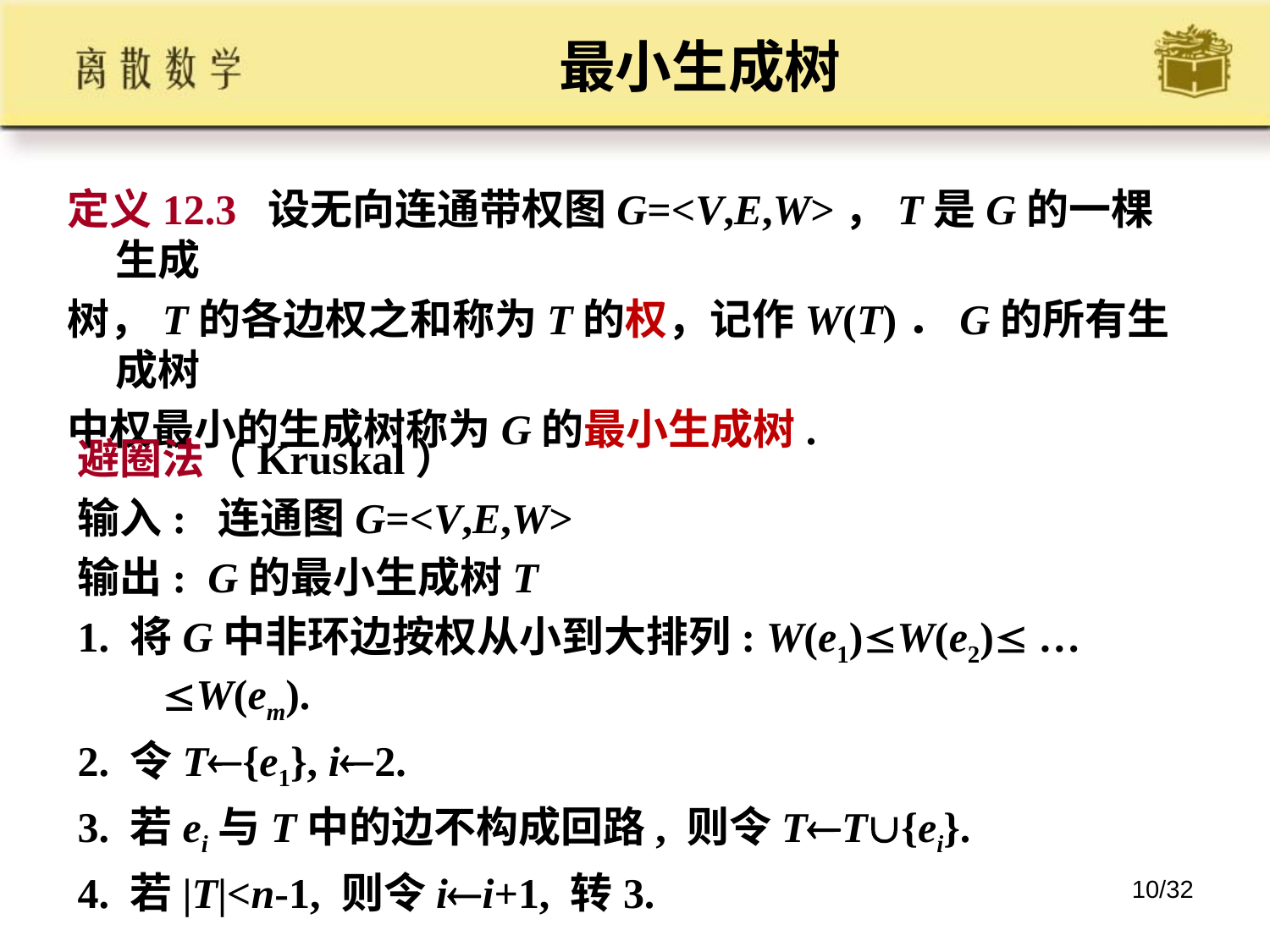

# 最小生成树
定义12.3  设无向连通带权图G=<V,E,W>，T是G的一棵生成
树，T的各边权之和称为T的权，记作W(T)．G的所有生成树
中权最小的生成树称为G的最小生成树.
避圈法（Kruskal）
输入:  连通图G=<V,E,W>
输出:  G的最小生成树T
1. 将G中非环边按权从小到大排列: W(e1)≤W(e2)≤ …≤W(em).
2. 令T←{e1}, i←2.
3. 若ei与T中的边不构成回路, 则令T←T∪{ei}.
4. 若|T|<n-1, 则令i←i+1, 转3.
10/32